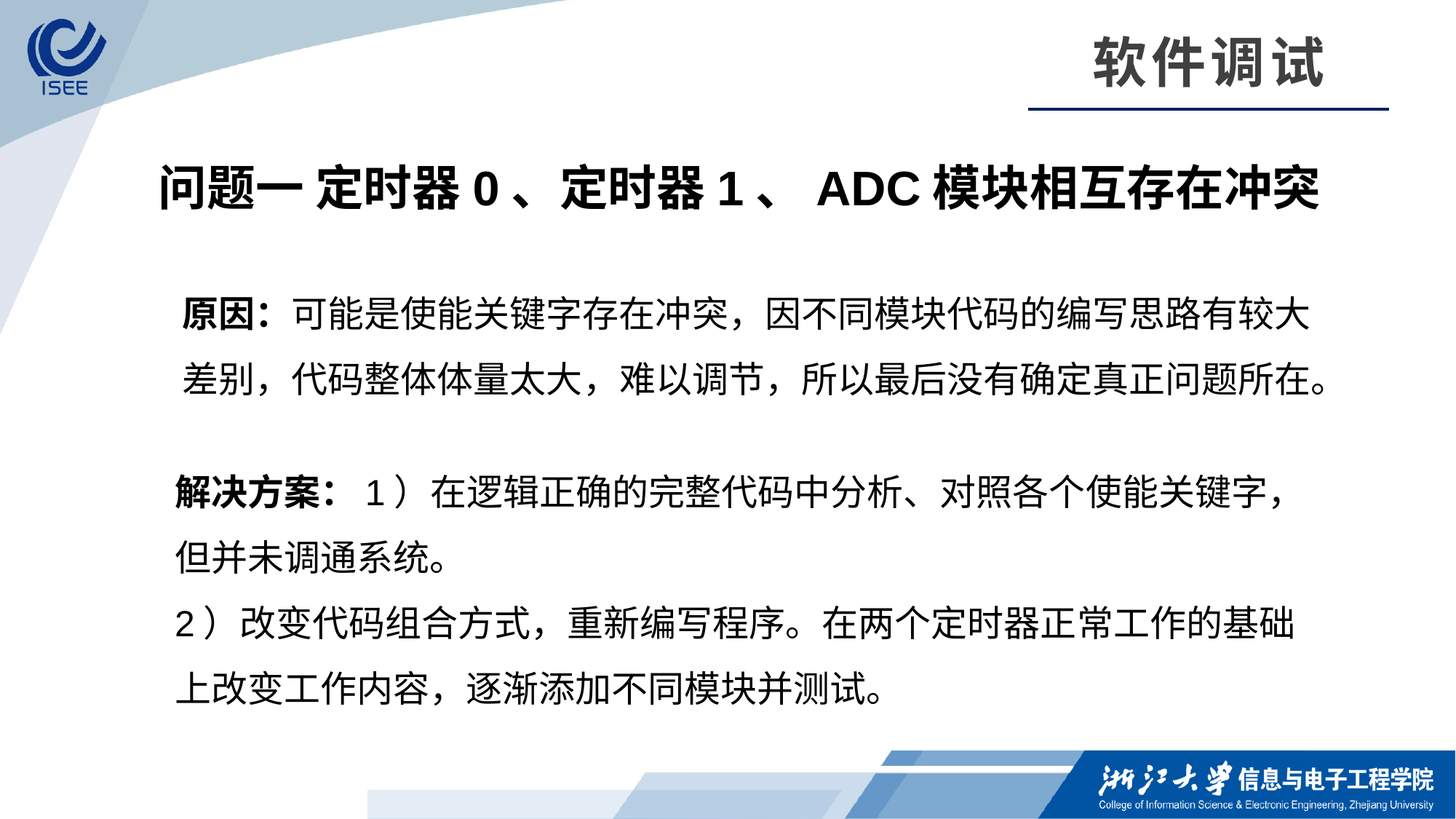

软件调试
问题一 定时器0、定时器1、ADC模块相互存在冲突
原因：可能是使能关键字存在冲突，因不同模块代码的编写思路有较大差别，代码整体体量太大，难以调节，所以最后没有确定真正问题所在。
解决方案：1）在逻辑正确的完整代码中分析、对照各个使能关键字，但并未调通系统。
2）改变代码组合方式，重新编写程序。在两个定时器正常工作的基础上改变工作内容，逐渐添加不同模块并测试。